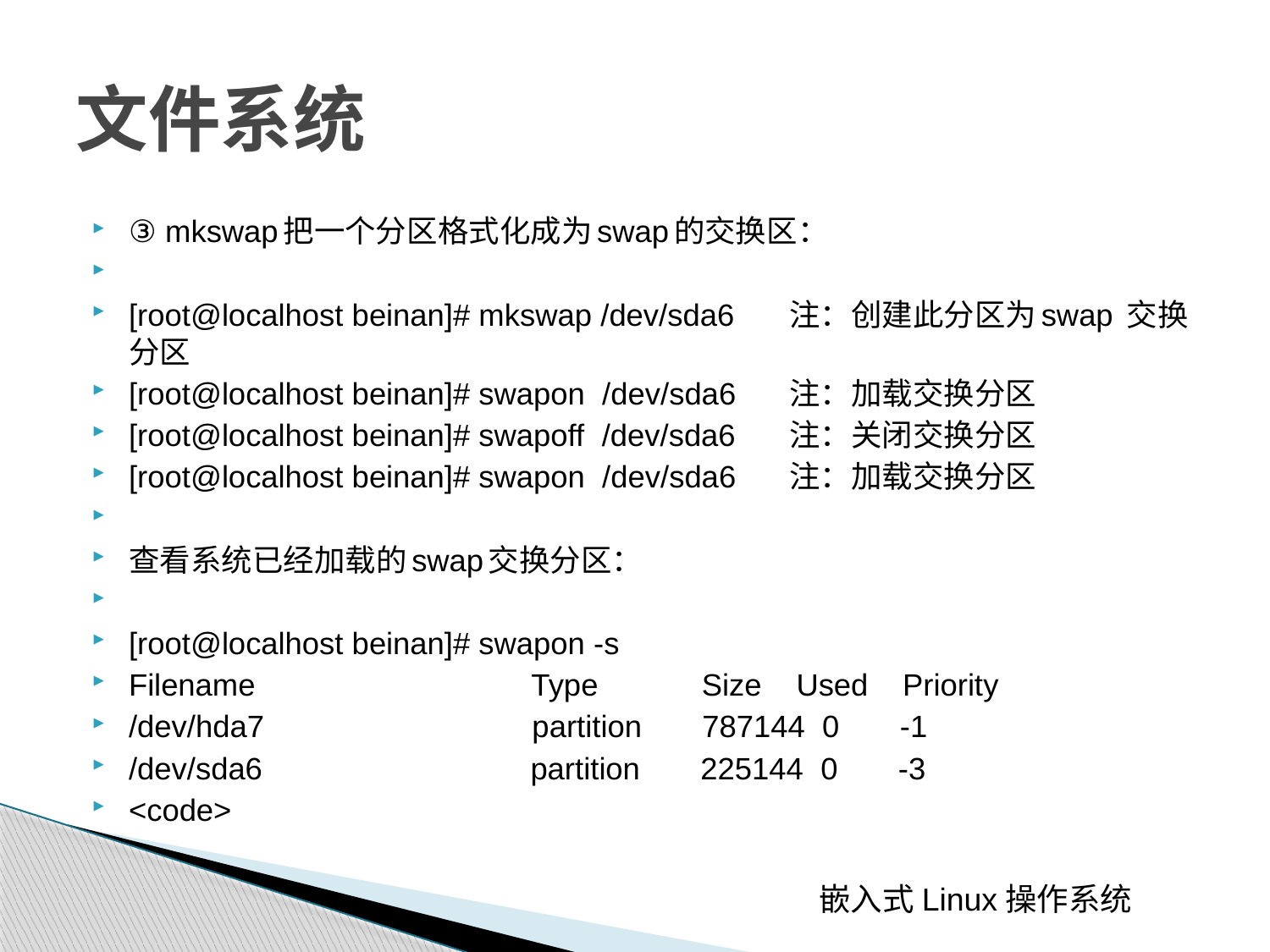

# 文件系统
③ mkswap把一个分区格式化成为swap的交换区：

[root@localhost beinan]# mkswap /dev/sda6    	注：创建此分区为swap 交换分区
[root@localhost beinan]# swapon  /dev/sda6  	注：加载交换分区
[root@localhost beinan]# swapoff  /dev/sda6  	注：关闭交换分区
[root@localhost beinan]# swapon  /dev/sda6  	注：加载交换分区

查看系统已经加载的swap交换分区：

[root@localhost beinan]# swapon -s
Filename                                Type            Size    Used    Priority
/dev/hda7                               partition       787144  0       -1
/dev/sda6                               partition       225144  0       -3
<code>

         嵌入式Linux操作系统